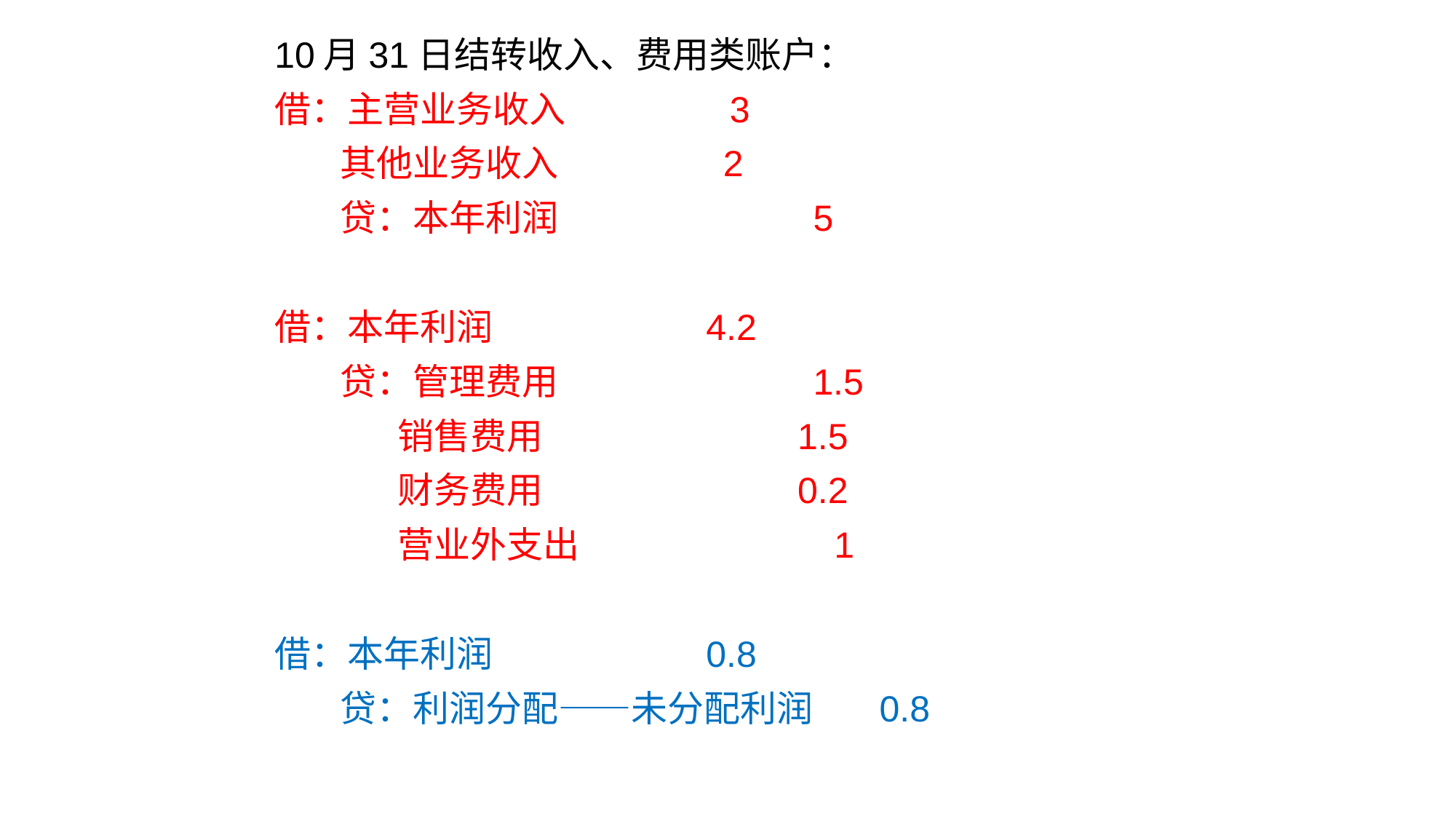

10月31日结转收入、费用类账户：
借：主营业务收入                   3
       其他业务收入                   2
       贷：本年利润                              5

借：本年利润                         4.2
       贷：管理费用                              1.5
              销售费用                              1.5
              财务费用                              0.2
              营业外支出                              1

借：本年利润                         0.8
       贷：利润分配——未分配利润       0.8